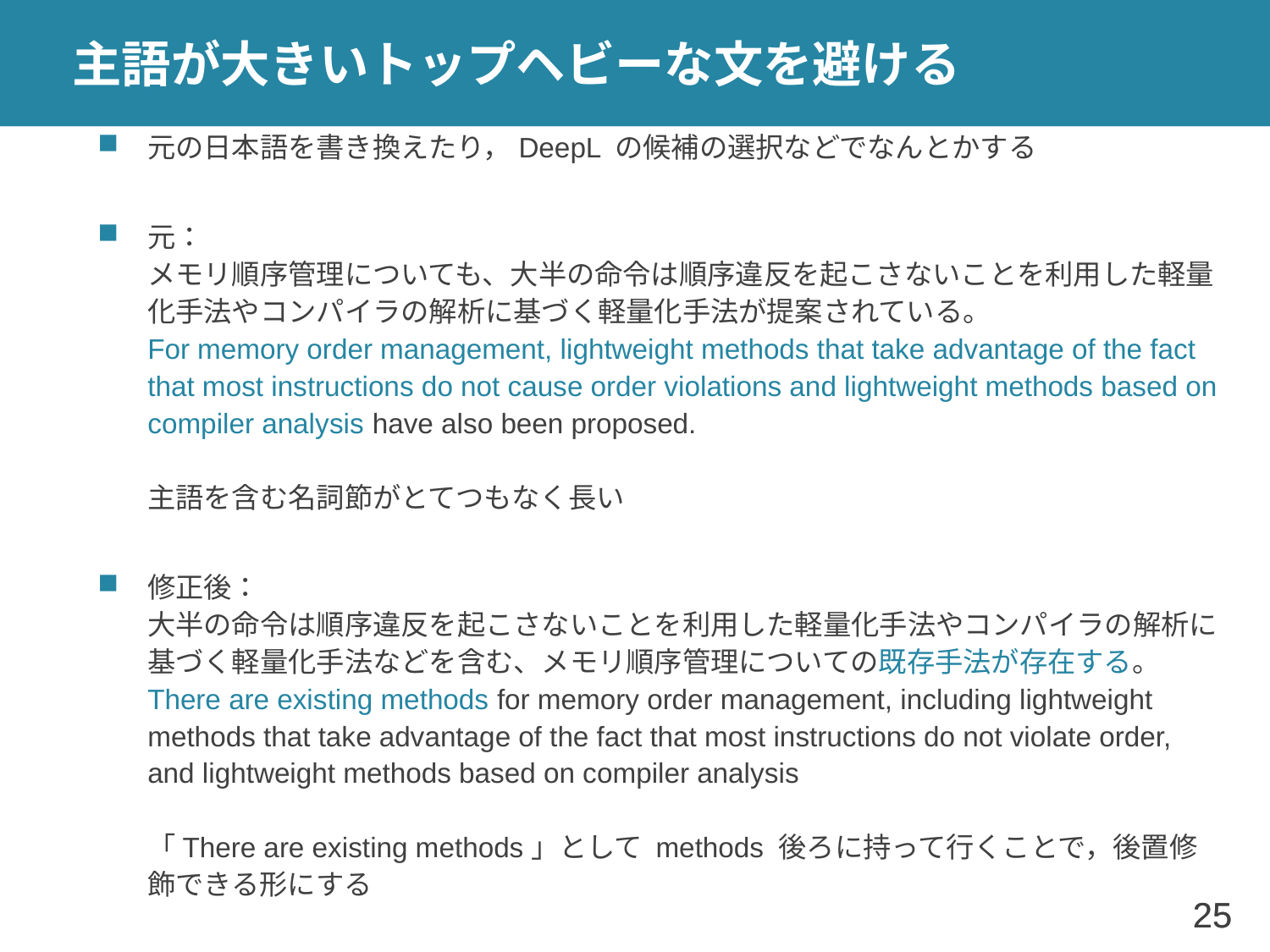

# 主語が大きいトップヘビーな文を避ける
元の日本語を書き換えたり，DeepL の候補の選択などでなんとかする
元：
メモリ順序管理についても、大半の命令は順序違反を起こさないことを利用した軽量化手法やコンパイラの解析に基づく軽量化手法が提案されている。
For memory order management, lightweight methods that take advantage of the fact that most instructions do not cause order violations and lightweight methods based on compiler analysis have also been proposed.
主語を含む名詞節がとてつもなく長い
修正後：
大半の命令は順序違反を起こさないことを利用した軽量化手法やコンパイラの解析に基づく軽量化手法などを含む、メモリ順序管理についての既存手法が存在する。
There are existing methods for memory order management, including lightweight methods that take advantage of the fact that most instructions do not violate order, and lightweight methods based on compiler analysis
「There are existing methods」として methods 後ろに持って行くことで，後置修飾できる形にする